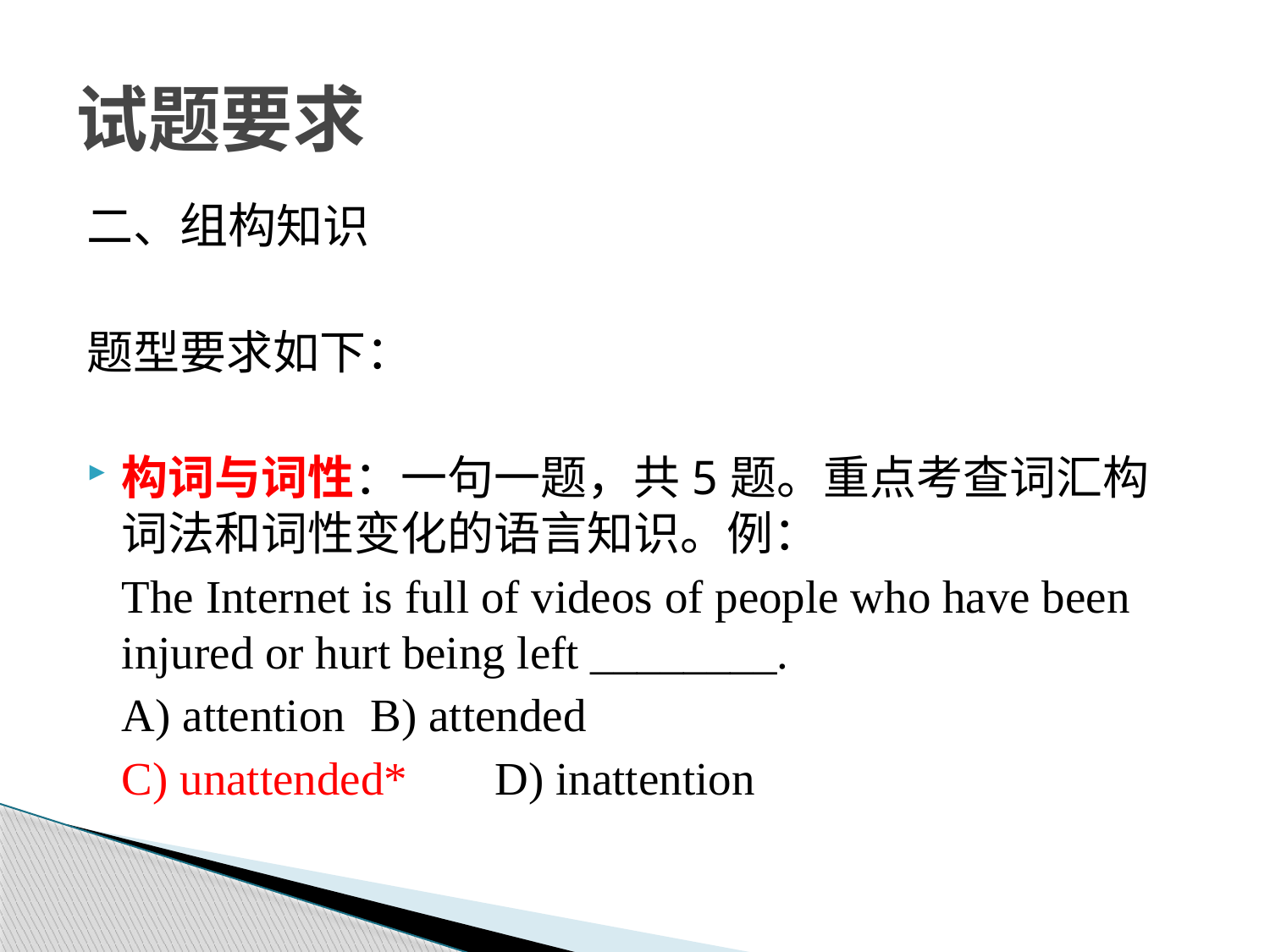

# 试题要求
二、组构知识

题型要求如下：

构词与词性：一句一题，共5题。重点考查词汇构词法和词性变化的语言知识。例：
	The Internet is full of videos of people who have been injured or hurt being left ________.
	A) attention		B) attended
	C) unattended*		D) inattention